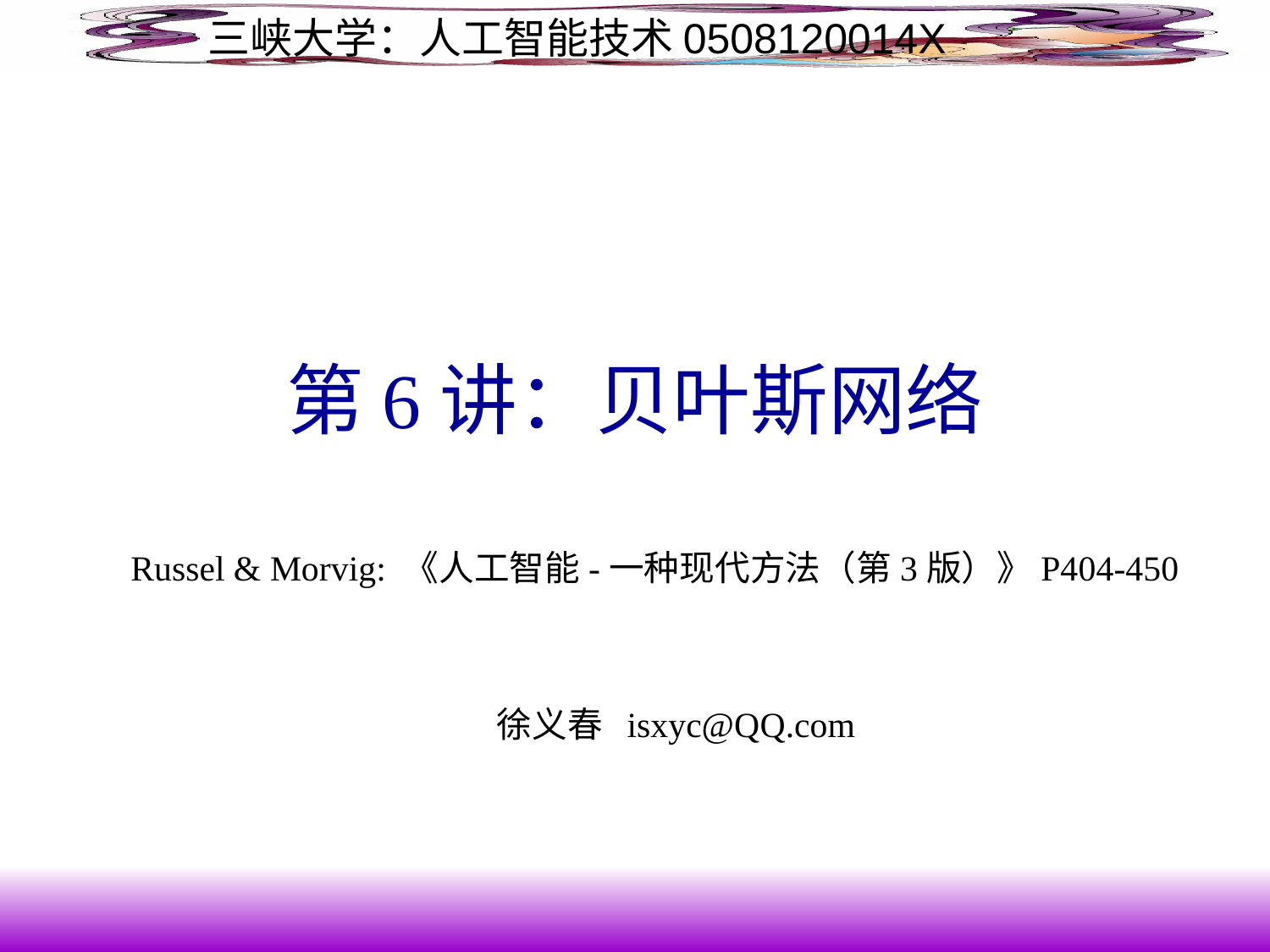

# 第6讲：贝叶斯网络
Russel & Morvig: 《人工智能-一种现代方法（第3版）》P404-450
徐义春  isxyc@QQ.com